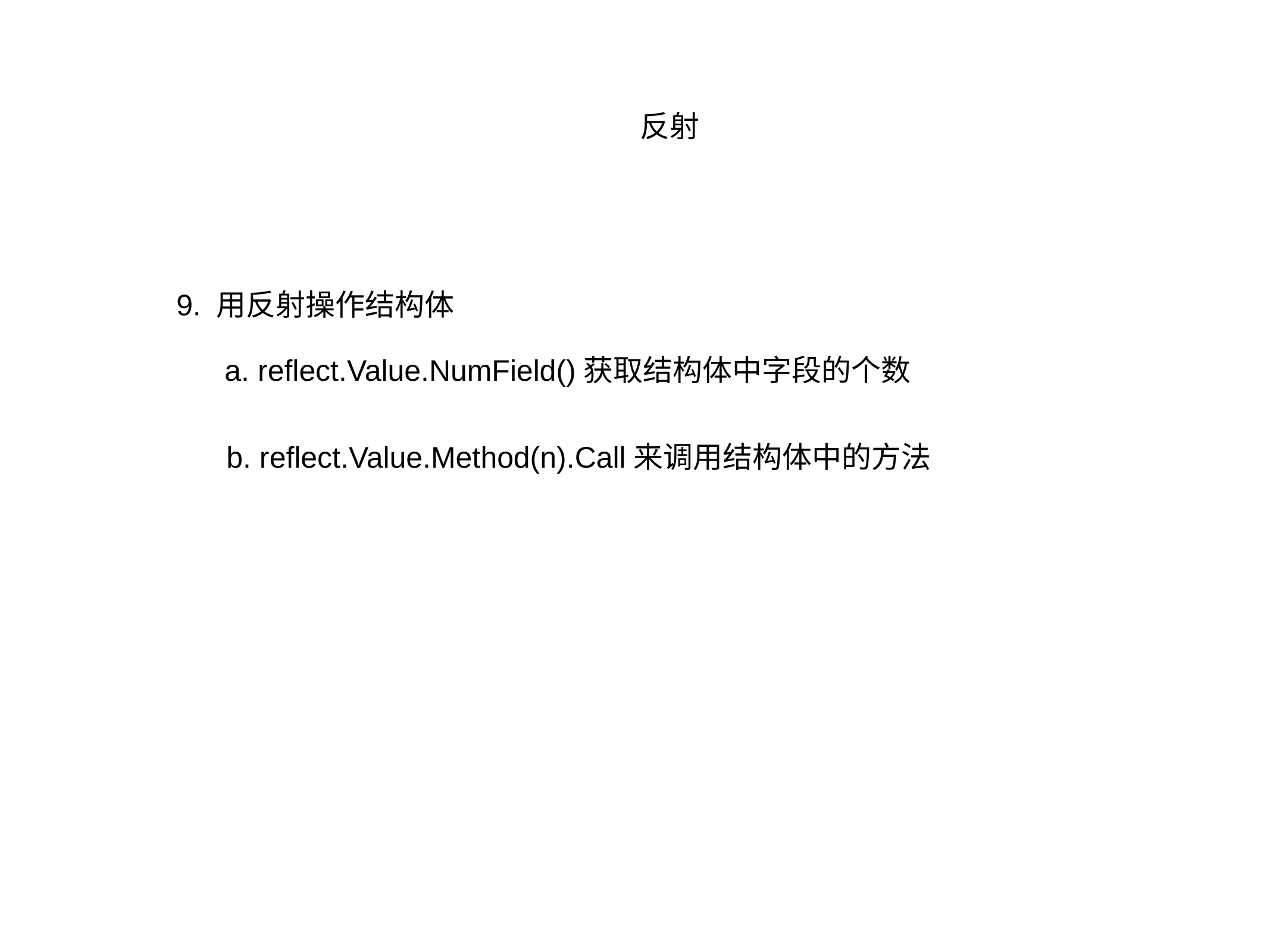

反射
9. 用反射操作结构体
a. reflect.Value.NumField()获取结构体中字段的个数
b. reflect.Value.Method(n).Call来调用结构体中的方法